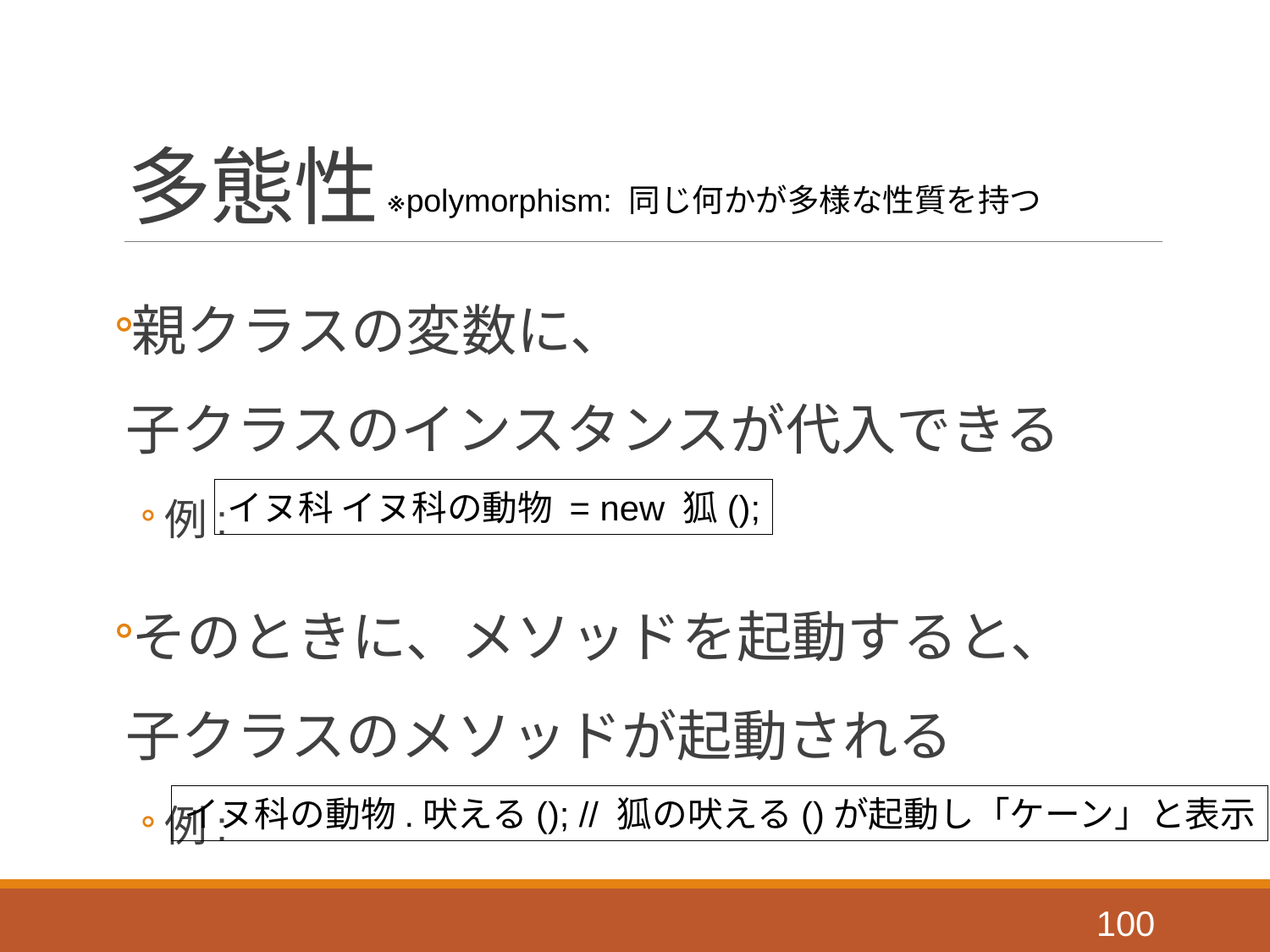

# 多態性
※polymorphism: 同じ何かが多様な性質を持つ
親クラスの変数に、
子クラスのインスタンスが代入できる
例:
そのときに、メソッドを起動すると、
子クラスのメソッドが起動される
例:
イヌ科 イヌ科の動物 = new 狐();
イヌ科の動物.吠える(); // 狐の吠える()が起動し「ケーン」と表示
100